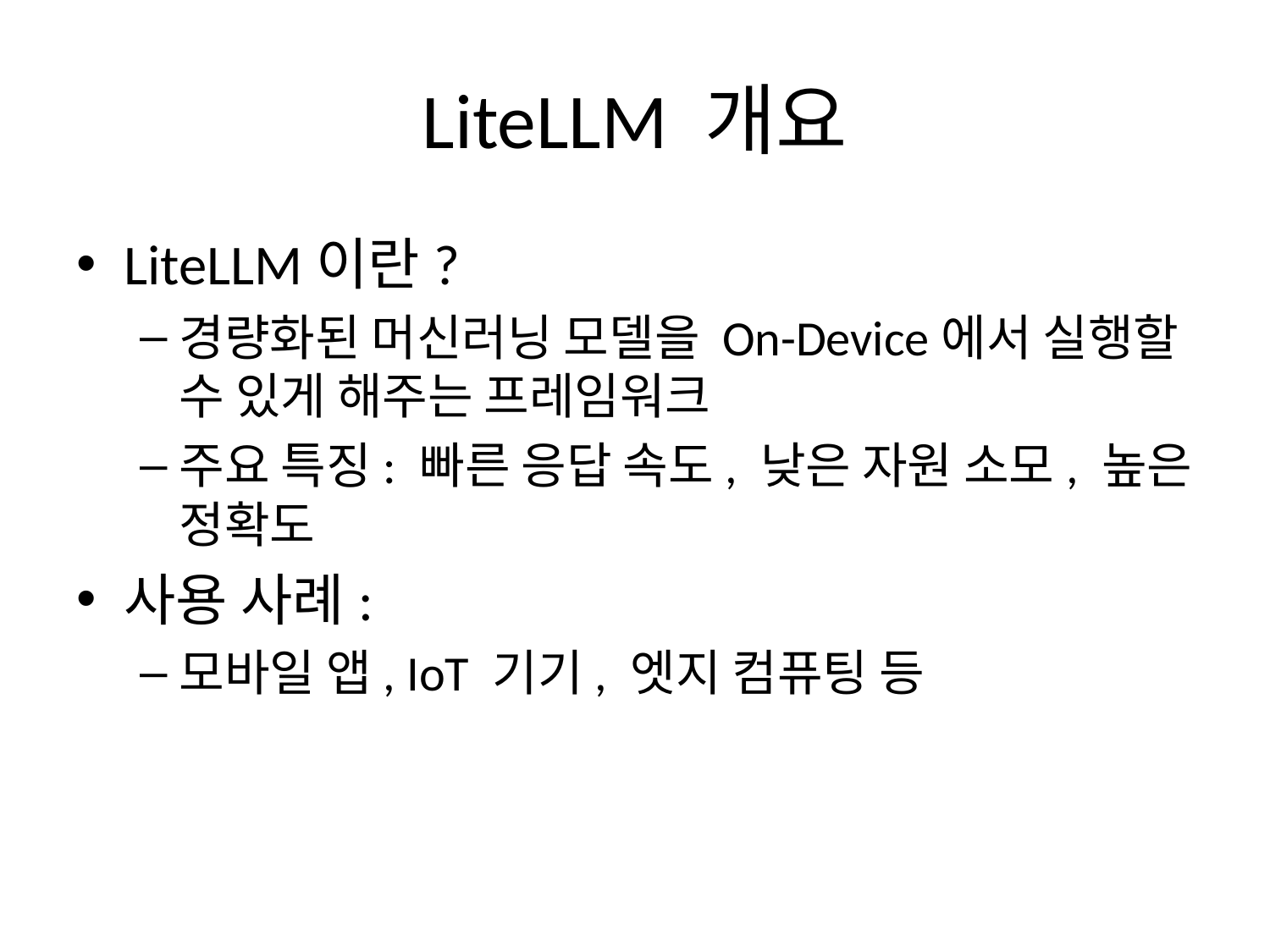

# LiteLLM 개요
LiteLLM이란?
경량화된 머신러닝 모델을 On-Device에서 실행할 수 있게 해주는 프레임워크
주요 특징: 빠른 응답 속도, 낮은 자원 소모, 높은 정확도
사용 사례:
모바일 앱, IoT 기기, 엣지 컴퓨팅 등